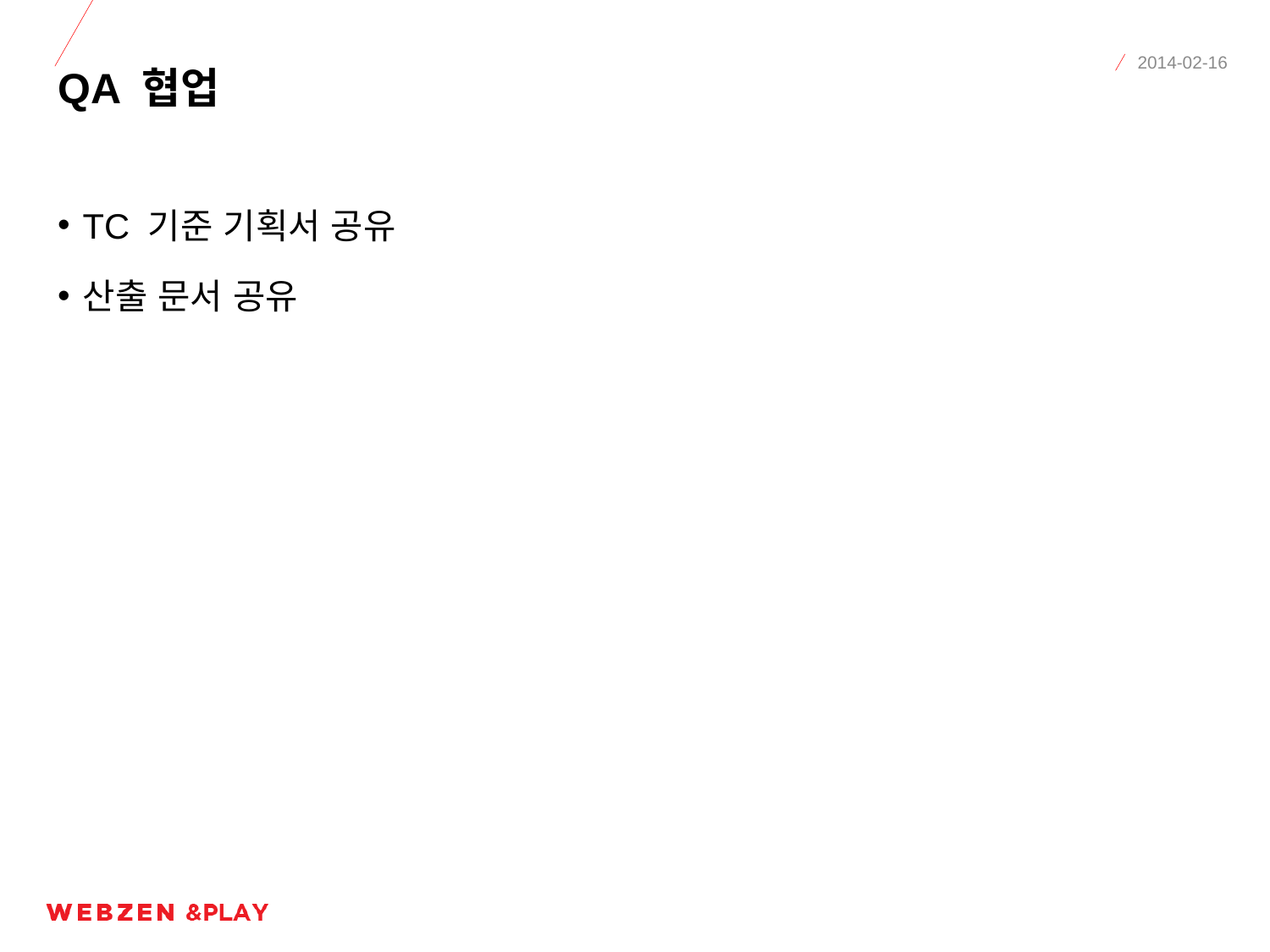

# QA 협업
2014-02-16
TC 기준 기획서 공유
산출 문서 공유